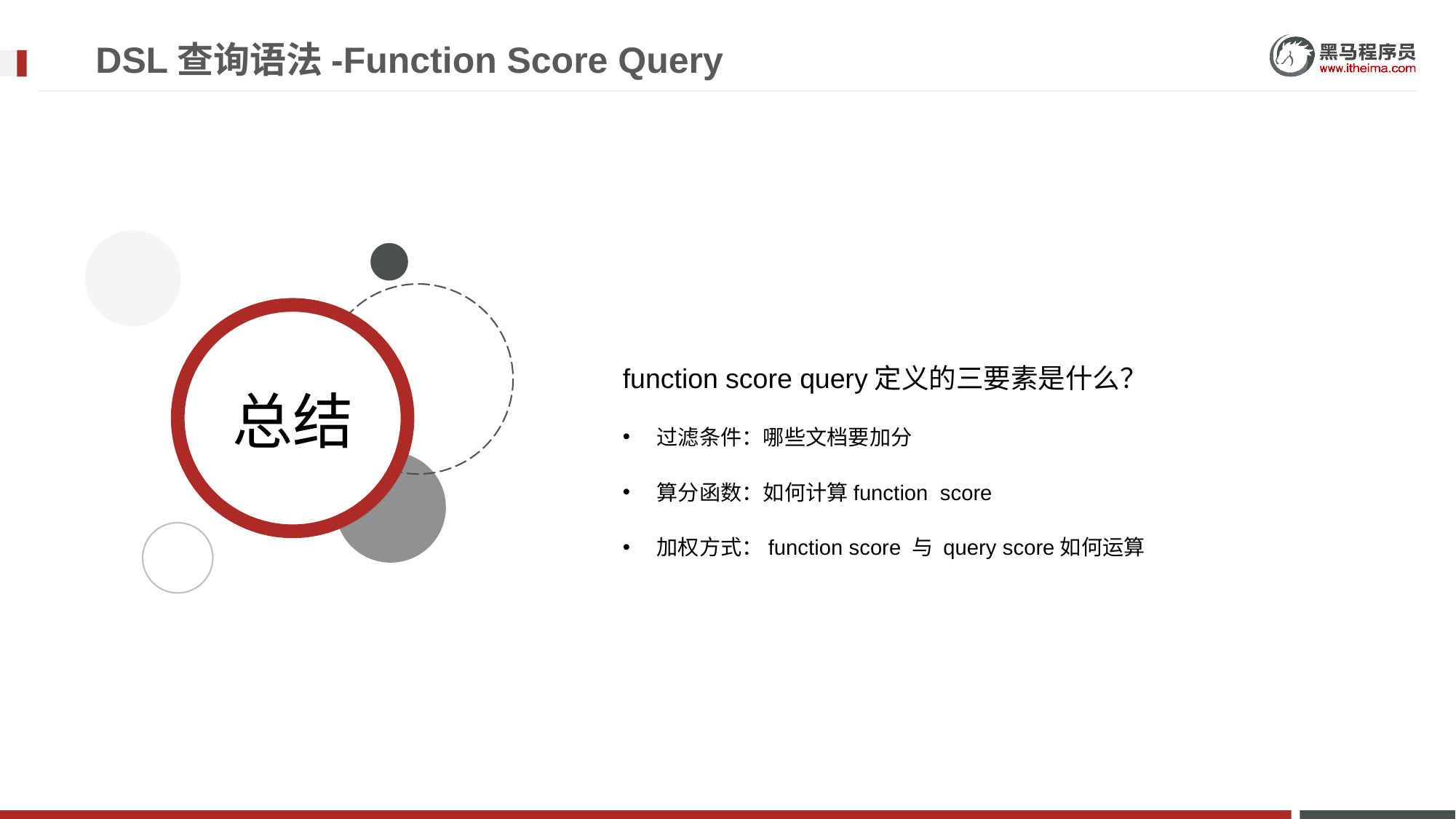

# DSL查询语法-Function Score Query
function score query定义的三要素是什么？
过滤条件：哪些文档要加分
算分函数：如何计算function  score
加权方式：function score 与 query score如何运算